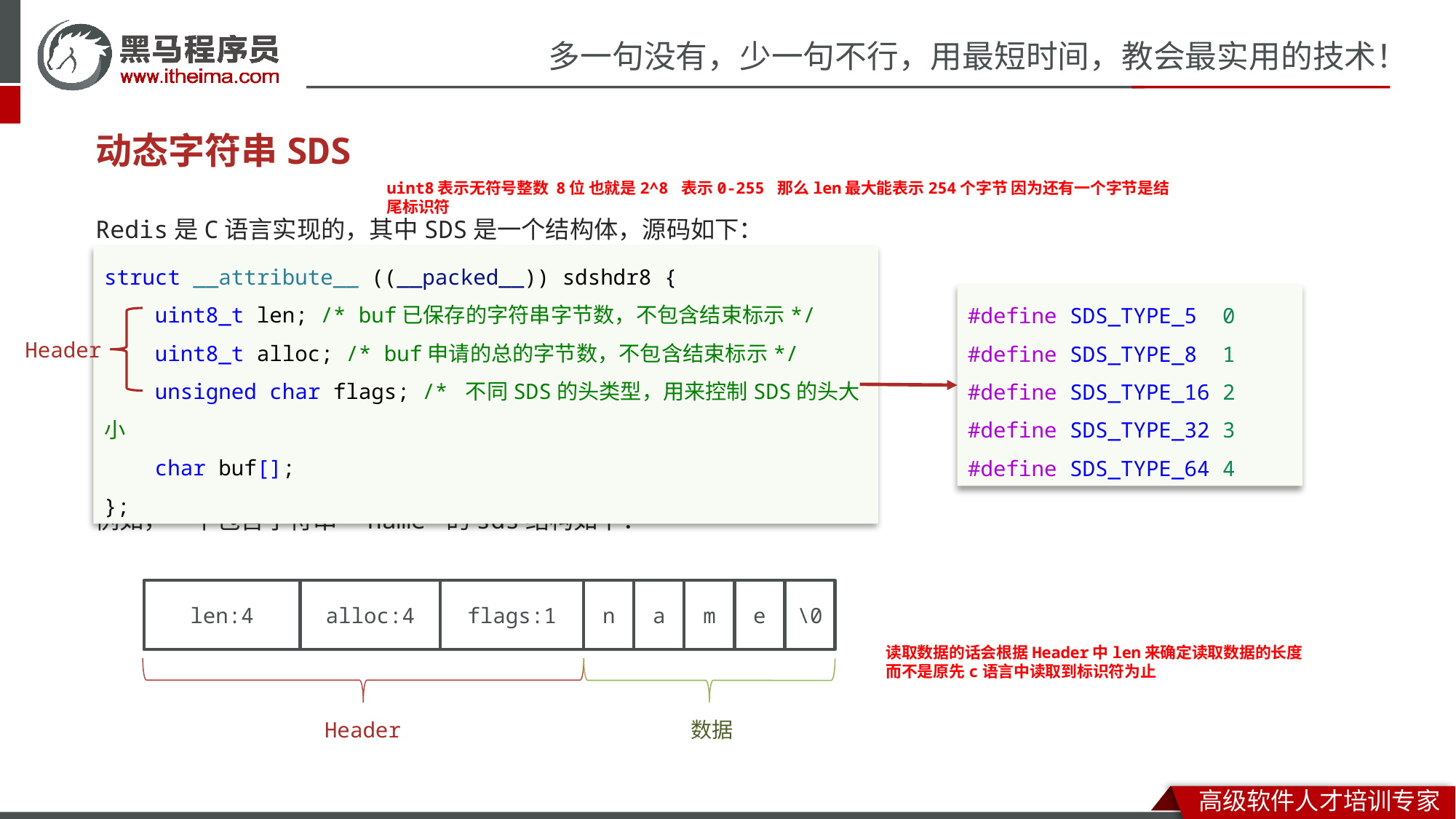

# 动态字符串SDS
uint8表示无符号整数 8位 也就是2^8 表示0-255 那么len最大能表示254个字节 因为还有一个字节是结尾标识符
Redis是C语言实现的，其中SDS是一个结构体，源码如下：

例如，一个包含字符串“name”的sds结构如下：
struct __attribute__ ((__packed__)) sdshdr8 {
    uint8_t len; /* buf已保存的字符串字节数，不包含结束标示*/
    uint8_t alloc; /* buf申请的总的字节数，不包含结束标示*/
    unsigned char flags; /* 不同SDS的头类型，用来控制SDS的头大小
    char buf[];
};
#define SDS_TYPE_5  0
#define SDS_TYPE_8  1
#define SDS_TYPE_16 2
#define SDS_TYPE_32 3
#define SDS_TYPE_64 4

Header

len:4
alloc:4
flags:1
n
a
m
e
\0
读取数据的话会根据Header中len来确定读取数据的长度
而不是原先c语言中读取到标识符为止
Header
数据